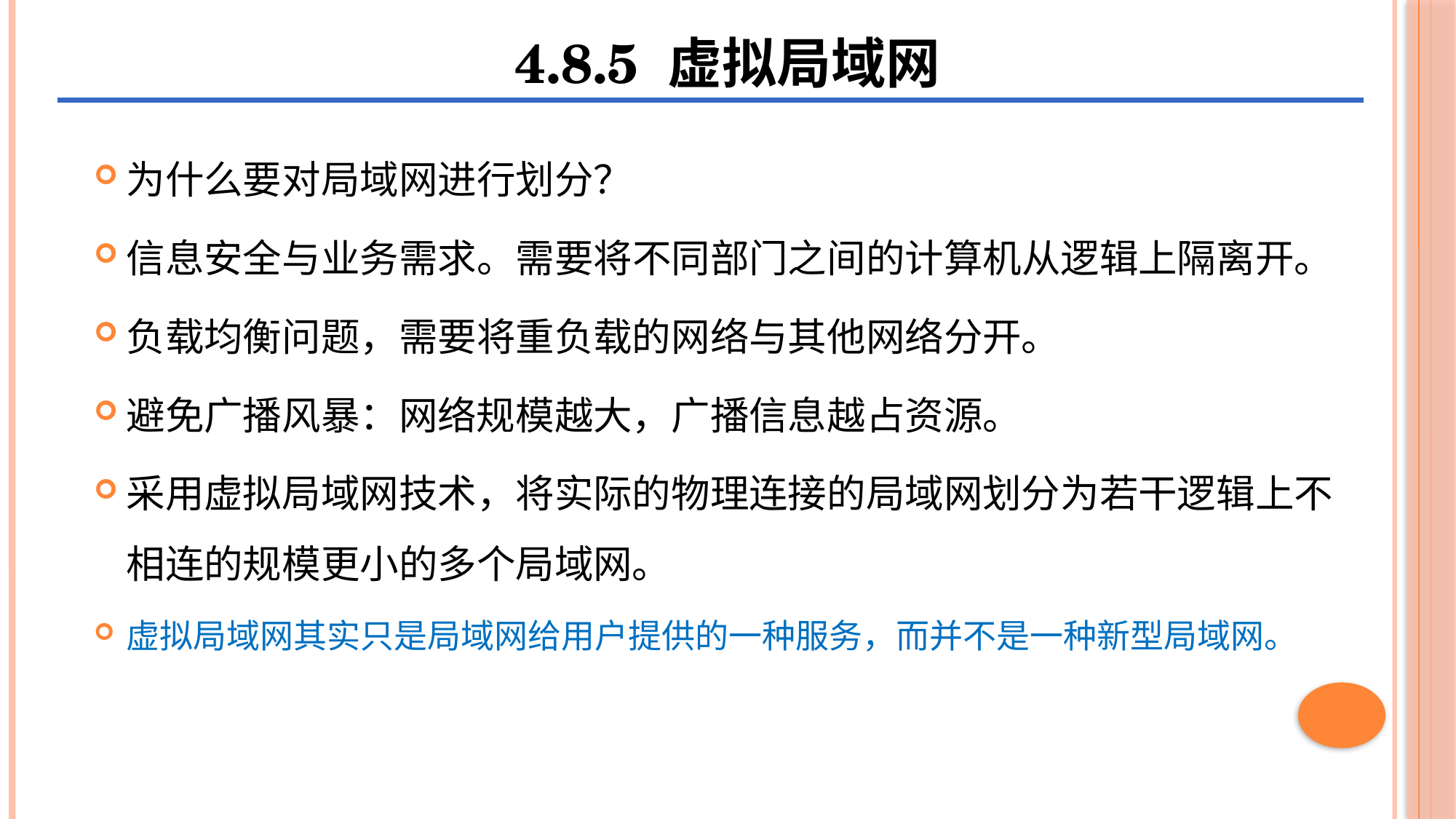

4.8.5 虚拟局域网
二、CSMA/CA协议
为什么要对局域网进行划分？
信息安全与业务需求。需要将不同部门之间的计算机从逻辑上隔离开。
负载均衡问题，需要将重负载的网络与其他网络分开。
避免广播风暴：网络规模越大，广播信息越占资源。
采用虚拟局域网技术，将实际的物理连接的局域网划分为若干逻辑上不相连的规模更小的多个局域网。
虚拟局域网其实只是局域网给用户提供的一种服务，而并不是一种新型局域网。